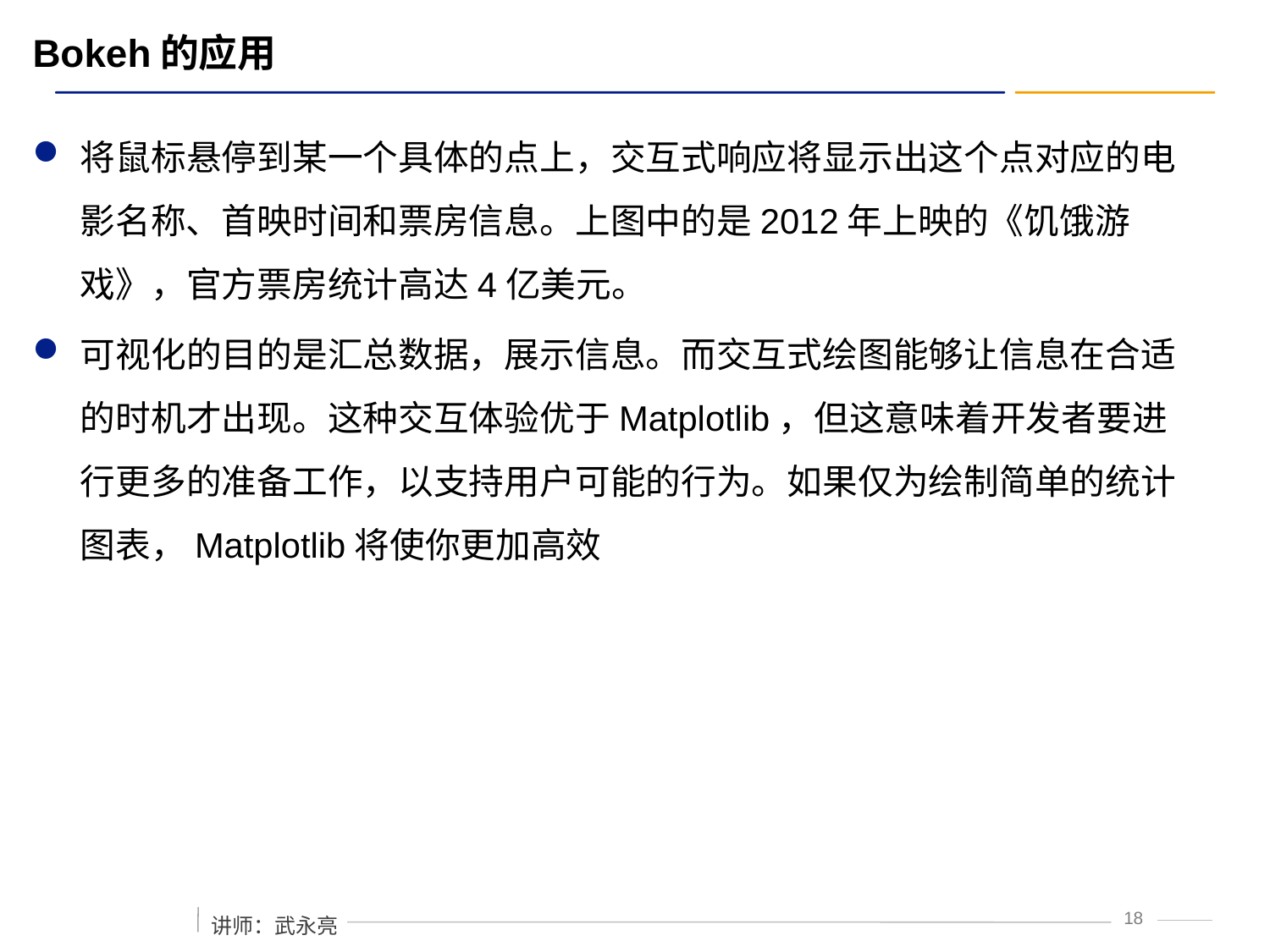

# Bokeh的应用
将鼠标悬停到某一个具体的点上，交互式响应将显示出这个点对应的电影名称、首映时间和票房信息。上图中的是2012年上映的《饥饿游戏》，官方票房统计高达4亿美元。
可视化的目的是汇总数据，展示信息。而交互式绘图能够让信息在合适的时机才出现。这种交互体验优于Matplotlib，但这意味着开发者要进行更多的准备工作，以支持用户可能的行为。如果仅为绘制简单的统计图表，Matplotlib将使你更加高效